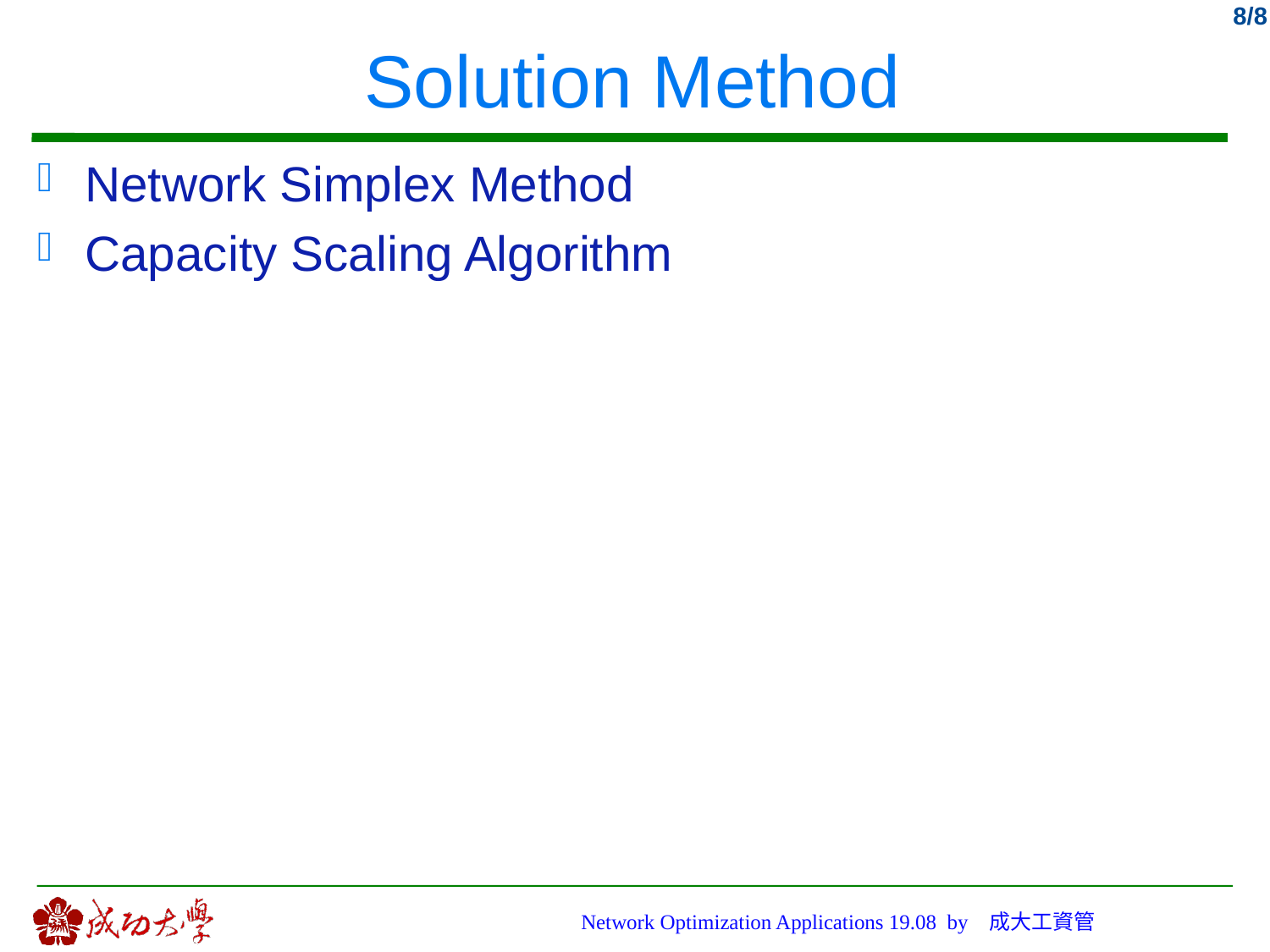

# Solution Method
Network Simplex Method
Capacity Scaling Algorithm
Network Optimization Applications 19.08  by   成大工資管